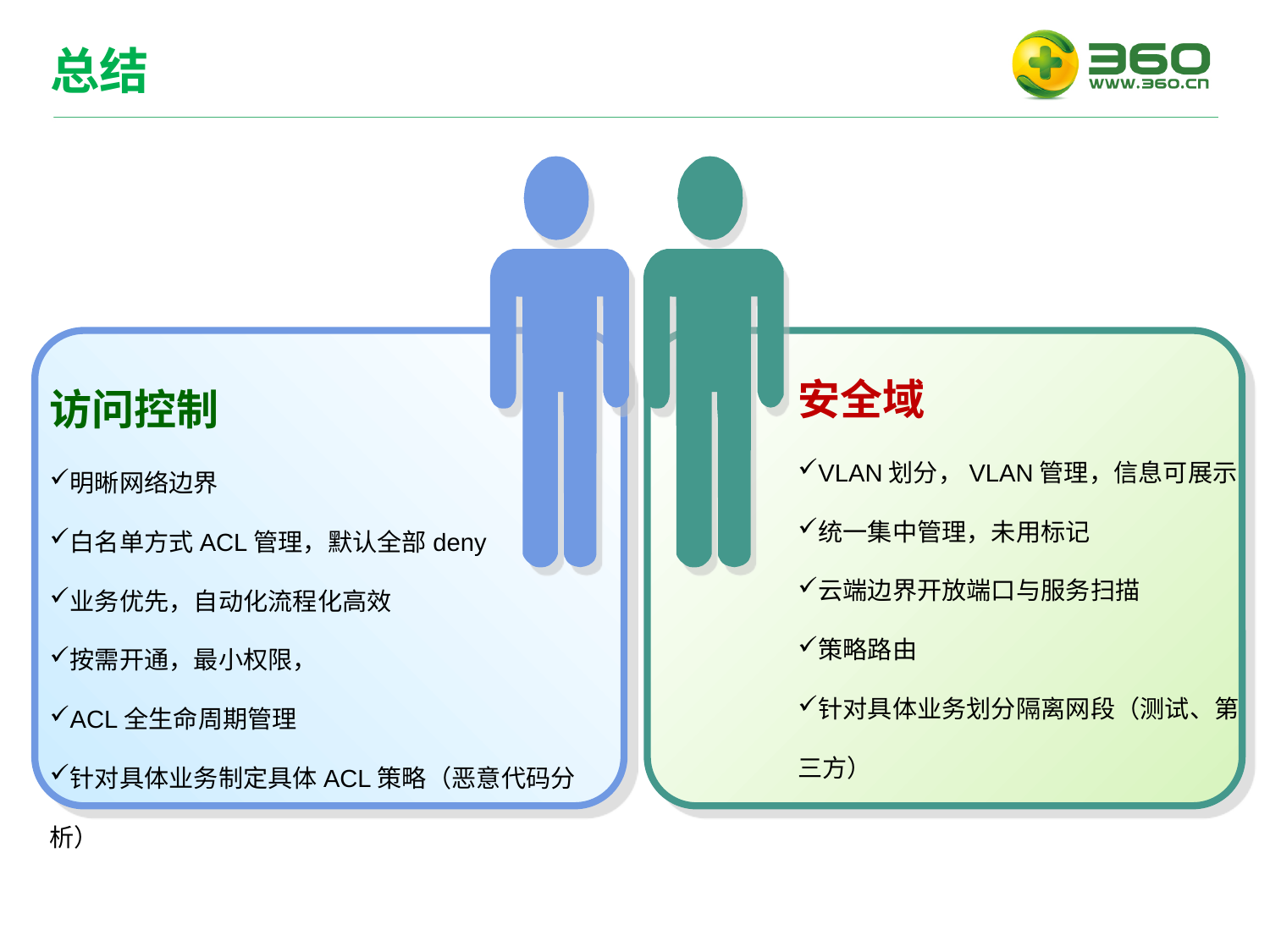

总结

安全域
VLAN划分，VLAN管理，信息可展示
统一集中管理，未用标记
云端边界开放端口与服务扫描
策略路由
针对具体业务划分隔离网段（测试、第三方）

访问控制
明晰网络边界
白名单方式ACL管理，默认全部deny
业务优先，自动化流程化高效
按需开通，最小权限，
ACL全生命周期管理
针对具体业务制定具体ACL策略（恶意代码分析）